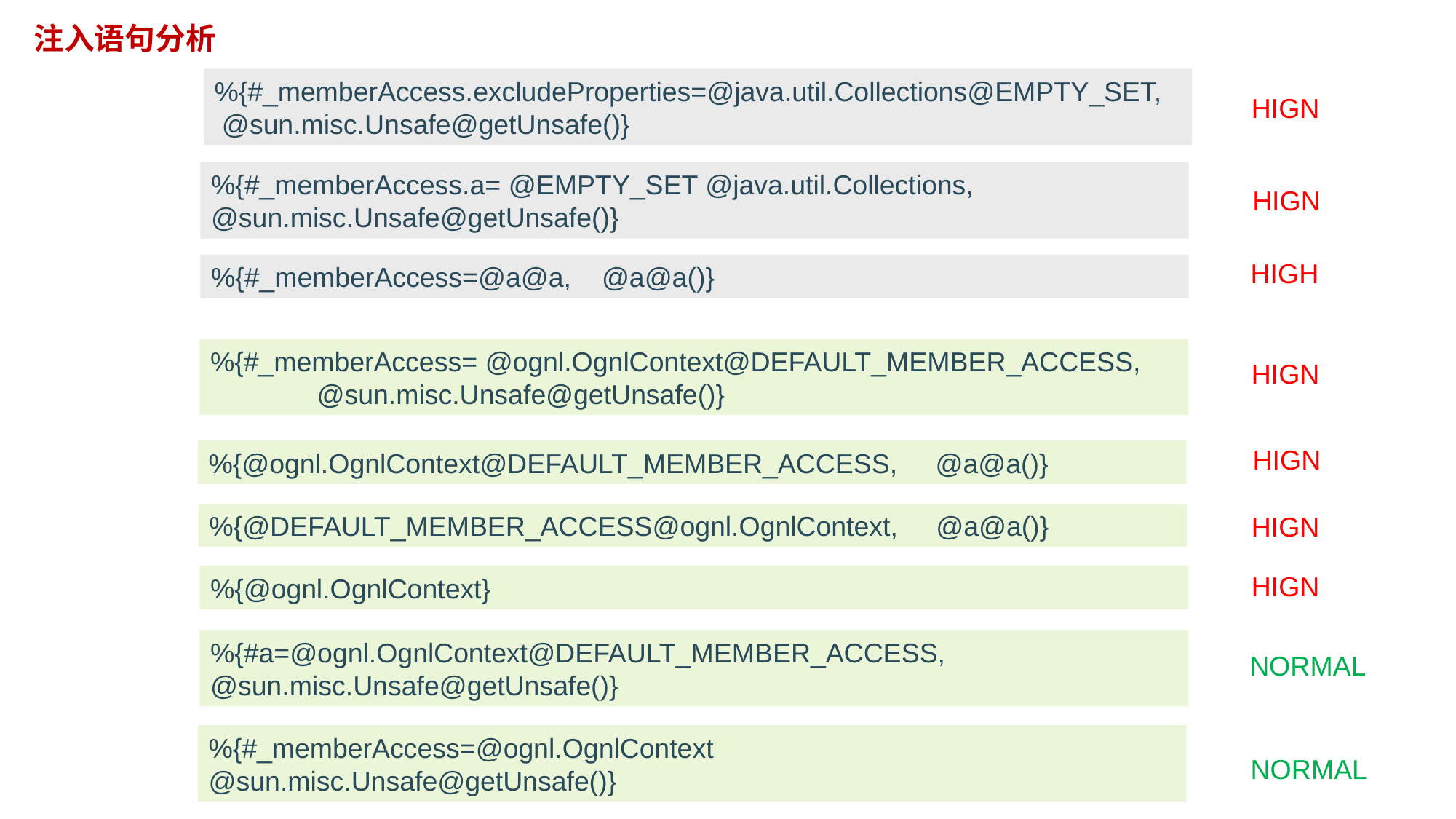

注入语句分析
%{#_memberAccess.excludeProperties=@java.util.Collections@EMPTY_SET,    @sun.misc.Unsafe@getUnsafe()}
HIGN
%{#_memberAccess.a= @EMPTY_SET @java.util.Collections,    @sun.misc.Unsafe@getUnsafe()}
HIGN
HIGH
%{#_memberAccess=@a@a,    @a@a()}
%{#_memberAccess= @ognl.OgnlContext@DEFAULT_MEMBER_ACCESS,                   @sun.misc.Unsafe@getUnsafe()}
HIGN
HIGN
%{@ognl.OgnlContext@DEFAULT_MEMBER_ACCESS,     @a@a()}
%{@DEFAULT_MEMBER_ACCESS@ognl.OgnlContext,     @a@a()}
HIGN
HIGN
%{@ognl.OgnlContext}
%{#a=@ognl.OgnlContext@DEFAULT_MEMBER_ACCESS,    @sun.misc.Unsafe@getUnsafe()}
NORMAL
%{#_memberAccess=@ognl.OgnlContext
@sun.misc.Unsafe@getUnsafe()}
NORMAL